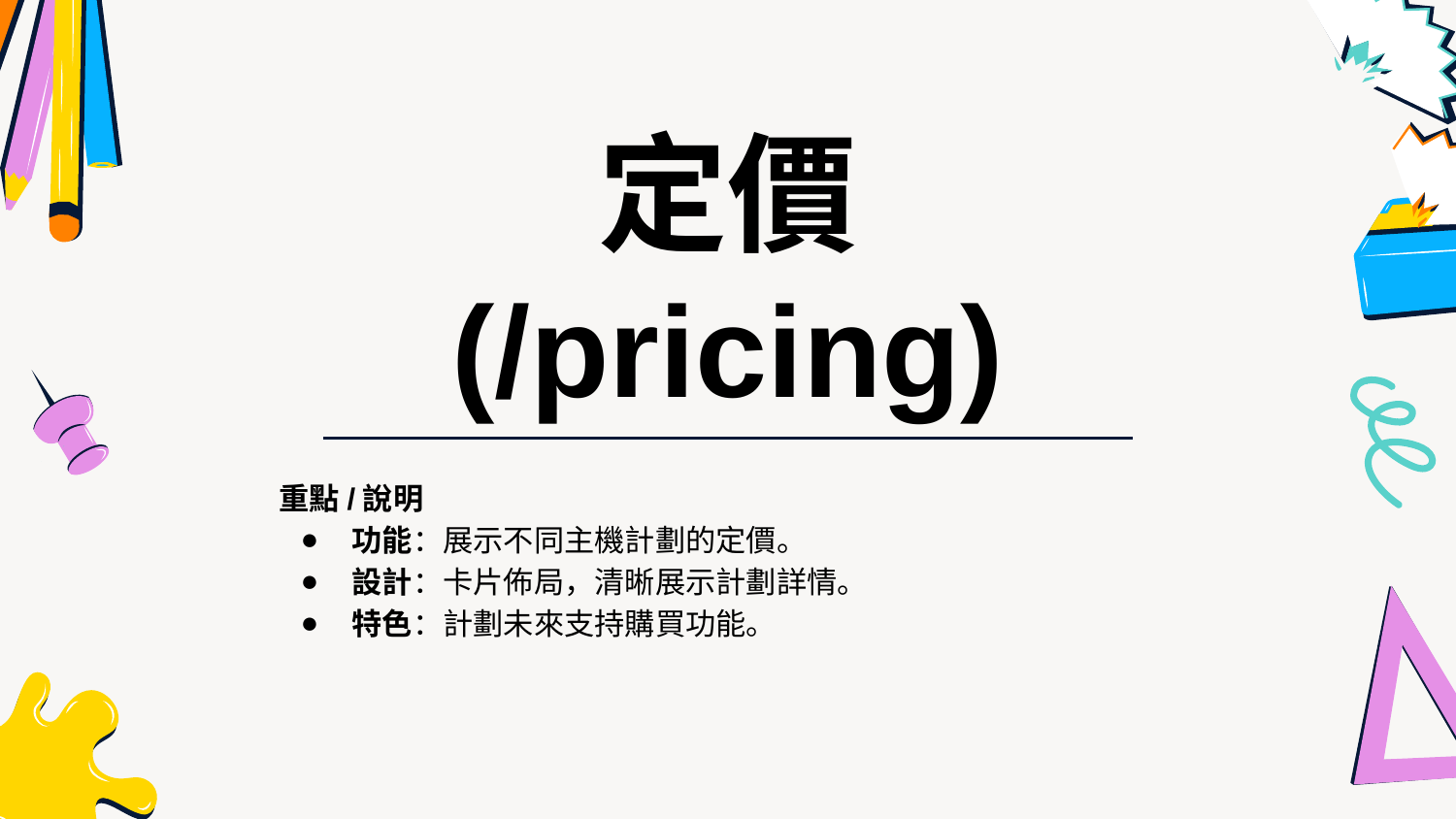

定價 (/pricing)
重點/說明
功能：展示不同主機計劃的定價。
設計：卡片佈局，清晰展示計劃詳情。
特色：計劃未來支持購買功能。